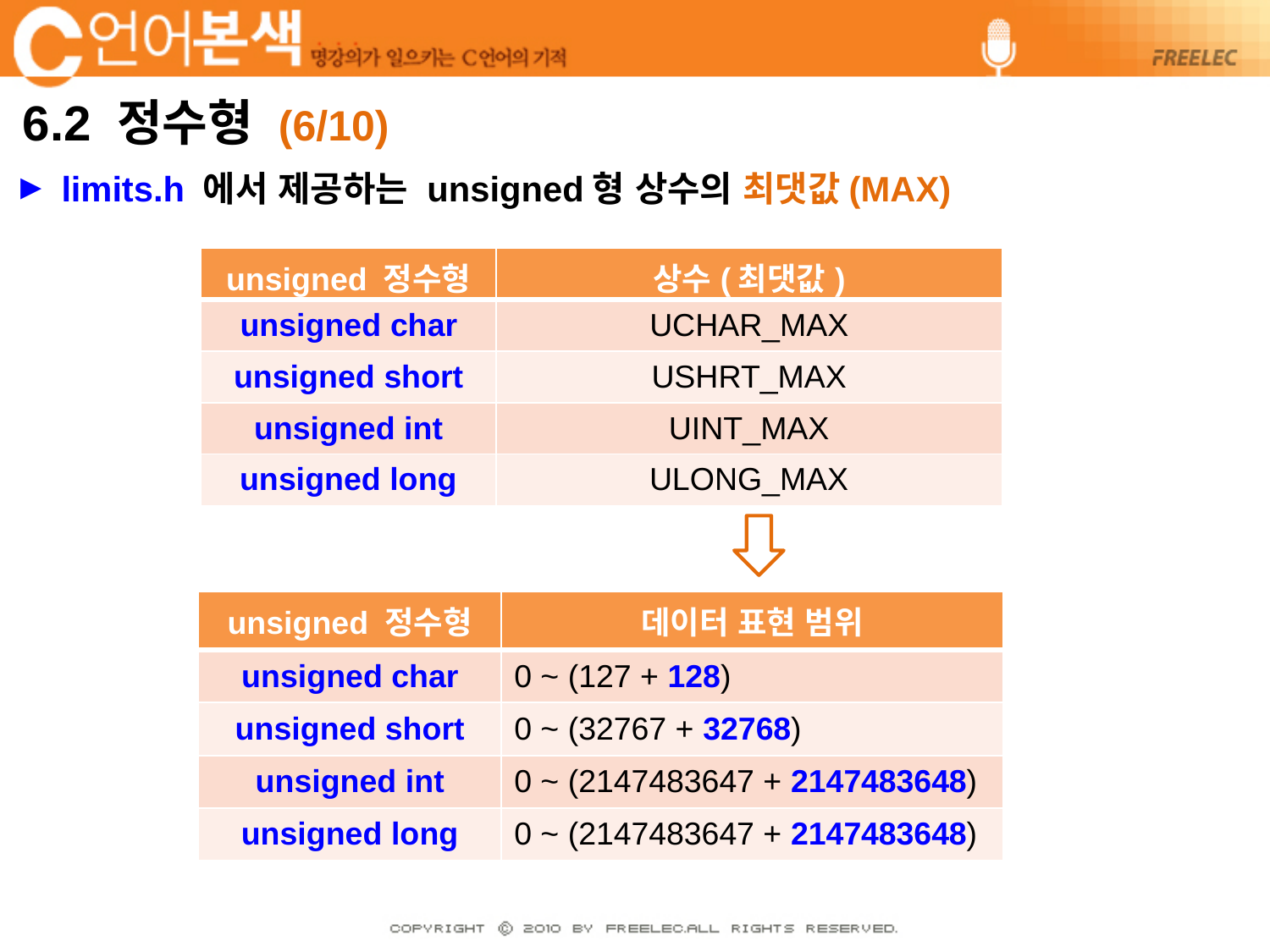

# 6.2 정수형 (6/10)
limits.h 에서 제공하는 unsigned형 상수의 최댓값(MAX)
| unsigned 정수형 | 상수(최댓값) |
| --- | --- |
| unsigned char | UCHAR\_MAX |
| unsigned short | USHRT\_MAX |
| unsigned int | UINT\_MAX |
| unsigned long | ULONG\_MAX |

| unsigned 정수형 | 데이터 표현 범위 |
| --- | --- |
| unsigned char | 0 ~ (127 + 128) |
| unsigned short | 0 ~ (32767 + 32768) |
| unsigned int | 0 ~ (2147483647 + 2147483648) |
| unsigned long | 0 ~ (2147483647 + 2147483648) |